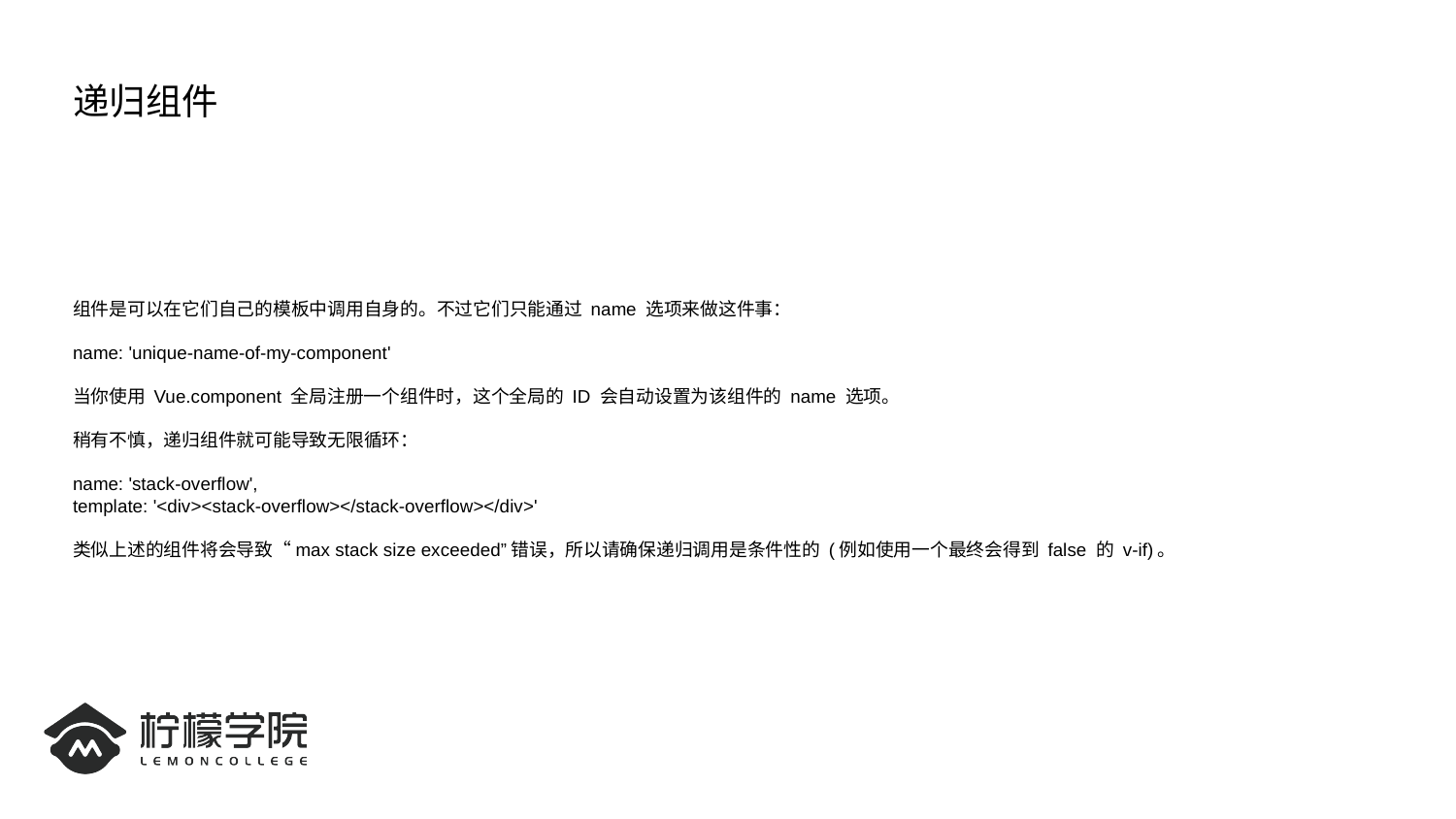

# 递归组件
组件是可以在它们自己的模板中调用自身的。不过它们只能通过 name 选项来做这件事：

name: 'unique-name-of-my-component'

当你使用 Vue.component 全局注册一个组件时，这个全局的 ID 会自动设置为该组件的 name 选项。

稍有不慎，递归组件就可能导致无限循环：

name: 'stack-overflow',
template: '<div><stack-overflow></stack-overflow></div>'

类似上述的组件将会导致“max stack size exceeded”错误，所以请确保递归调用是条件性的 (例如使用一个最终会得到 false 的 v-if)。